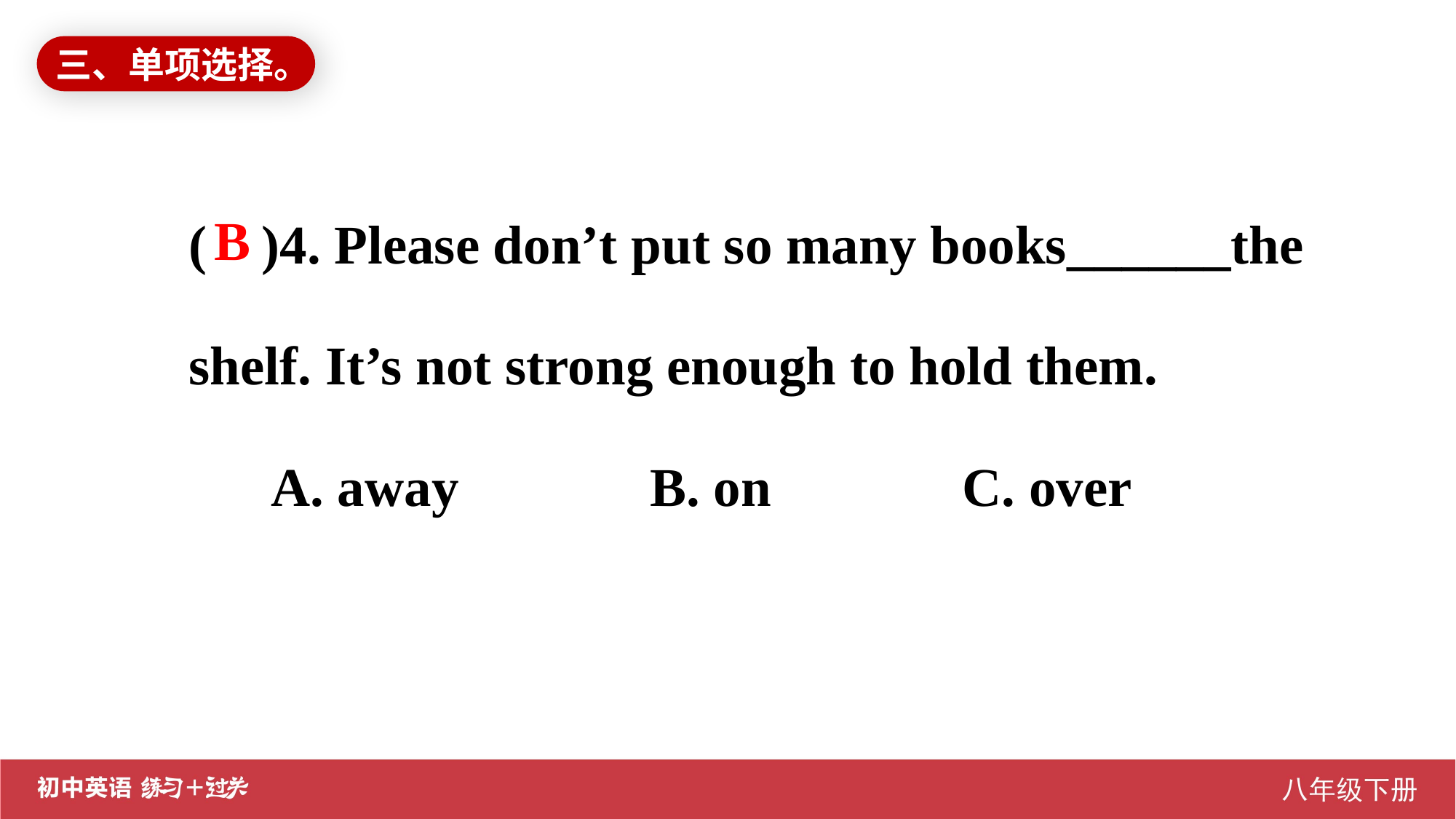

三、单项选择。
(    )4. Please don’t put so many books______the shelf. It’s not strong enough to hold them.
      A. away              B. on              C. over
B